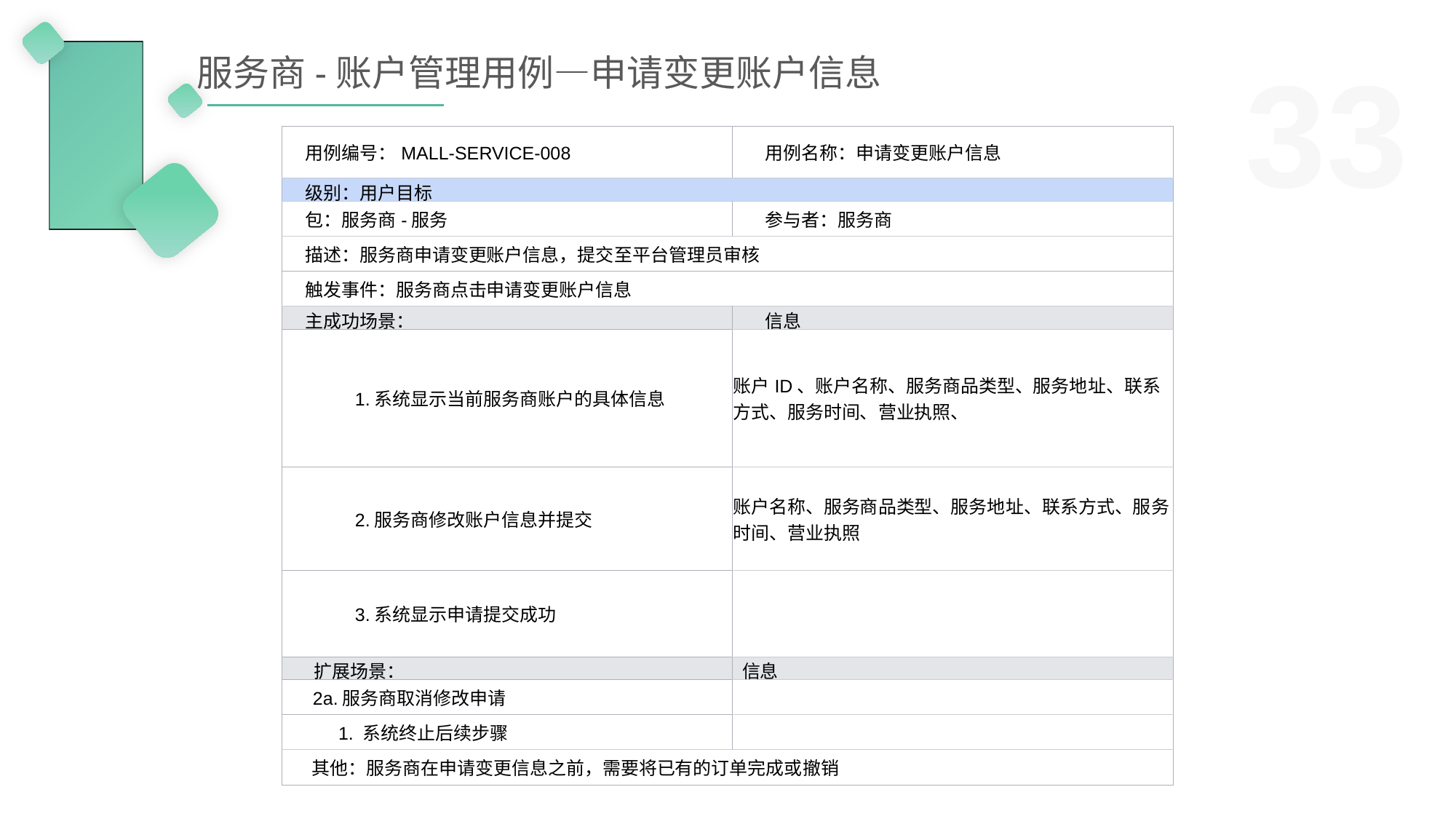

服务商-账户管理用例—申请变更账户信息
| 用例编号：MALL-SERVICE-008 | 用例名称：申请变更账户信息 |
| --- | --- |
| 级别：用户目标 |  |
| 包：服务商-服务 | 参与者：服务商 |
| 描述：服务商申请变更账户信息，提交至平台管理员审核 |  |
| 触发事件：服务商点击申请变更账户信息 |  |
| 主成功场景： | 信息 |
| 1.系统显示当前服务商账户的具体信息 | 账户ID、账户名称、服务商品类型、服务地址、联系方式、服务时间、营业执照、 |
| 2.服务商修改账户信息并提交 | 账户名称、服务商品类型、服务地址、联系方式、服务时间、营业执照 |
| 3.系统显示申请提交成功 |  |
| 扩展场景： | 信息 |
| 2a.服务商取消修改申请 |  |
| 1. 系统终止后续步骤 |  |
| 其他：服务商在申请变更信息之前，需要将已有的订单完成或撤销 |  |